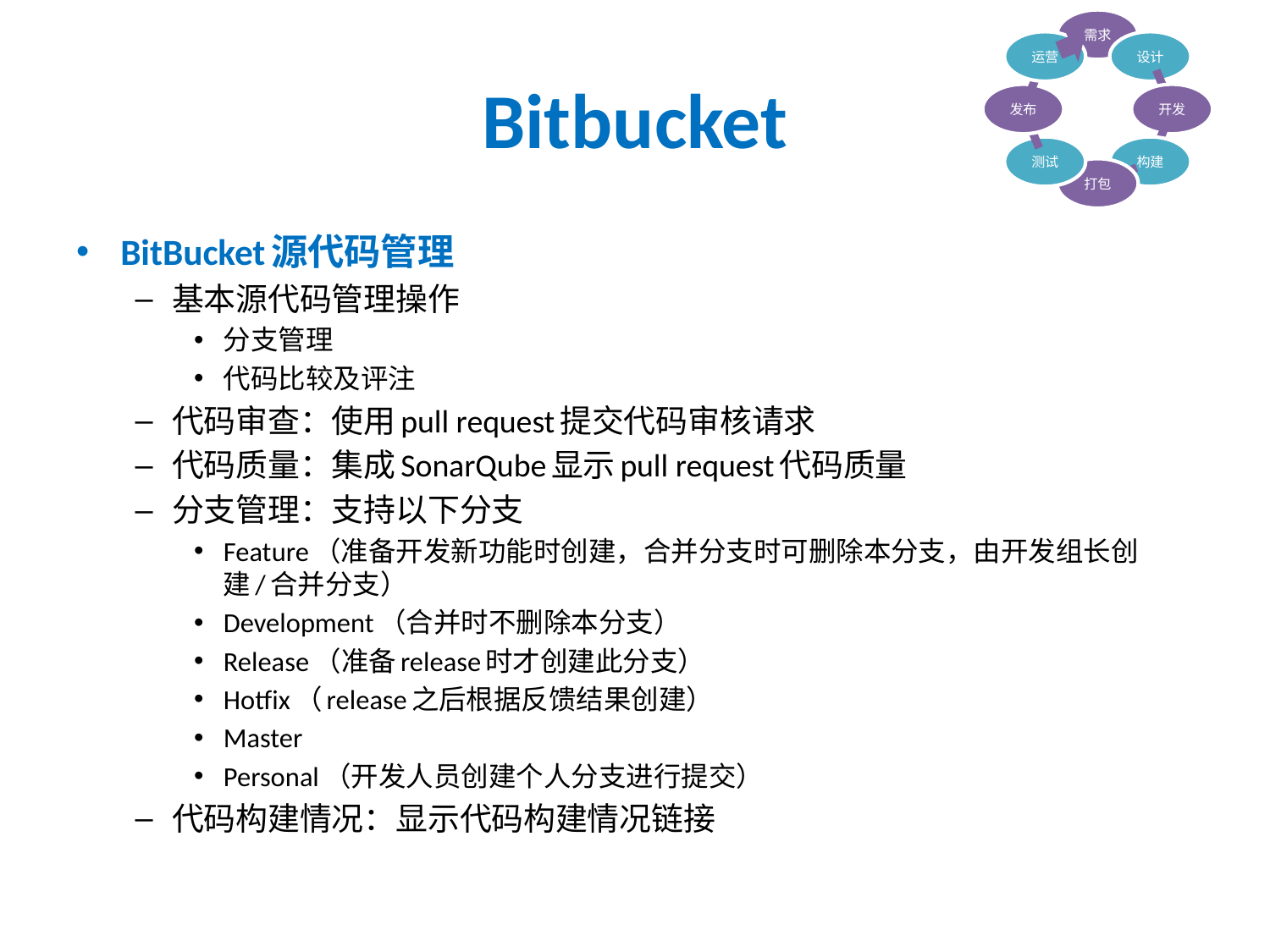

需求
设计
开发
构建
运营
打包
测试
发布
# Bitbucket
BitBucket源代码管理
基本源代码管理操作
分支管理
代码比较及评注
代码审查：使用pull request提交代码审核请求
代码质量：集成SonarQube显示pull request代码质量
分支管理：支持以下分支
Feature（准备开发新功能时创建，合并分支时可删除本分支，由开发组长创建/合并分支）
Development（合并时不删除本分支）
Release（准备release时才创建此分支）
Hotfix（release之后根据反馈结果创建）
Master
Personal（开发人员创建个人分支进行提交）
代码构建情况：显示代码构建情况链接